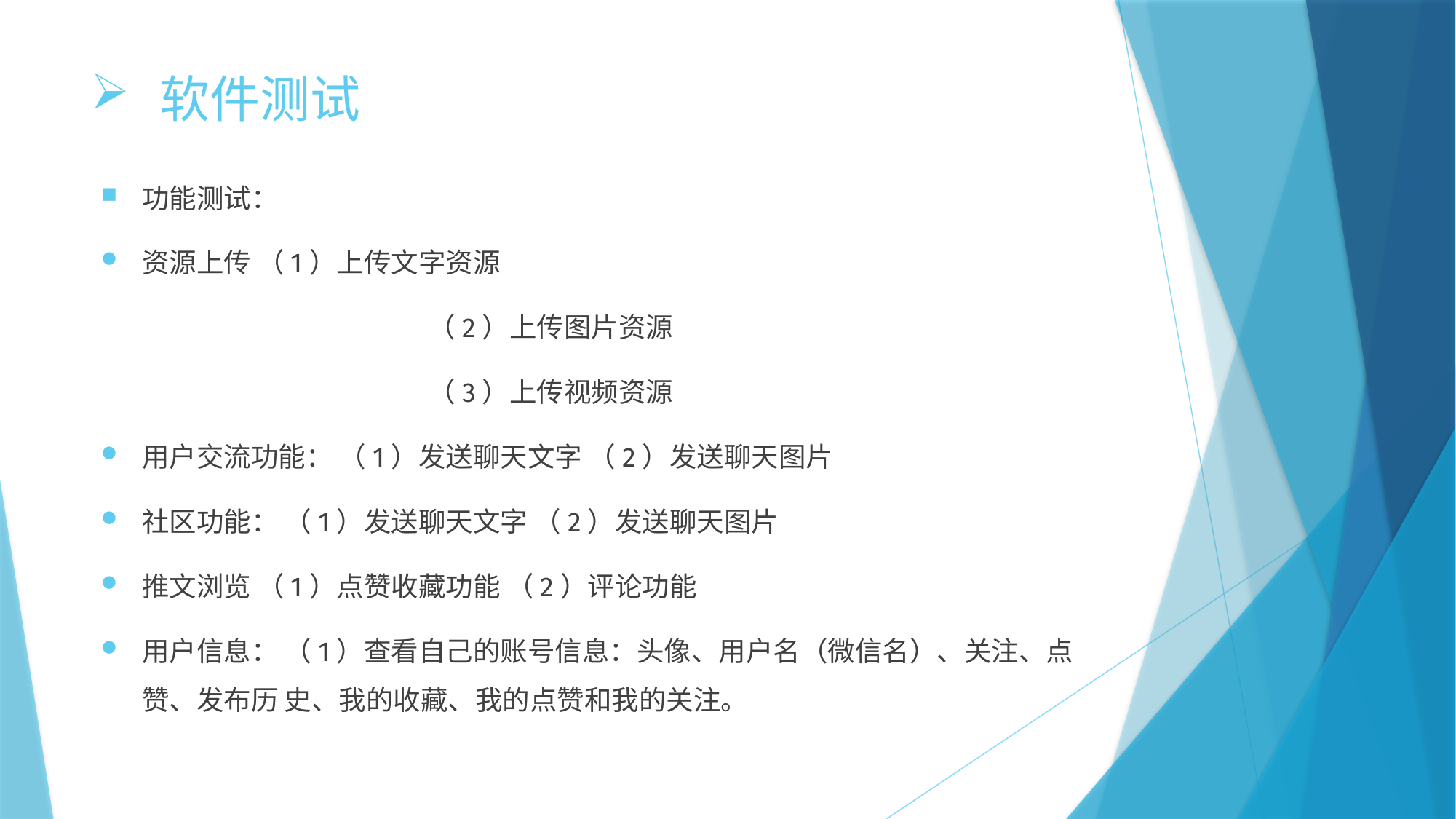

# 软件测试
功能测试：
资源上传 （1）上传文字资源
			（2）上传图片资源
			（3）上传视频资源
用户交流功能： （1）发送聊天文字 （2）发送聊天图片
社区功能： （1）发送聊天文字 （2）发送聊天图片
推文浏览 （1）点赞收藏功能 （2）评论功能
用户信息： （1）查看自己的账号信息：头像、用户名（微信名）、关注、点赞、发布历 史、我的收藏、我的点赞和我的关注。